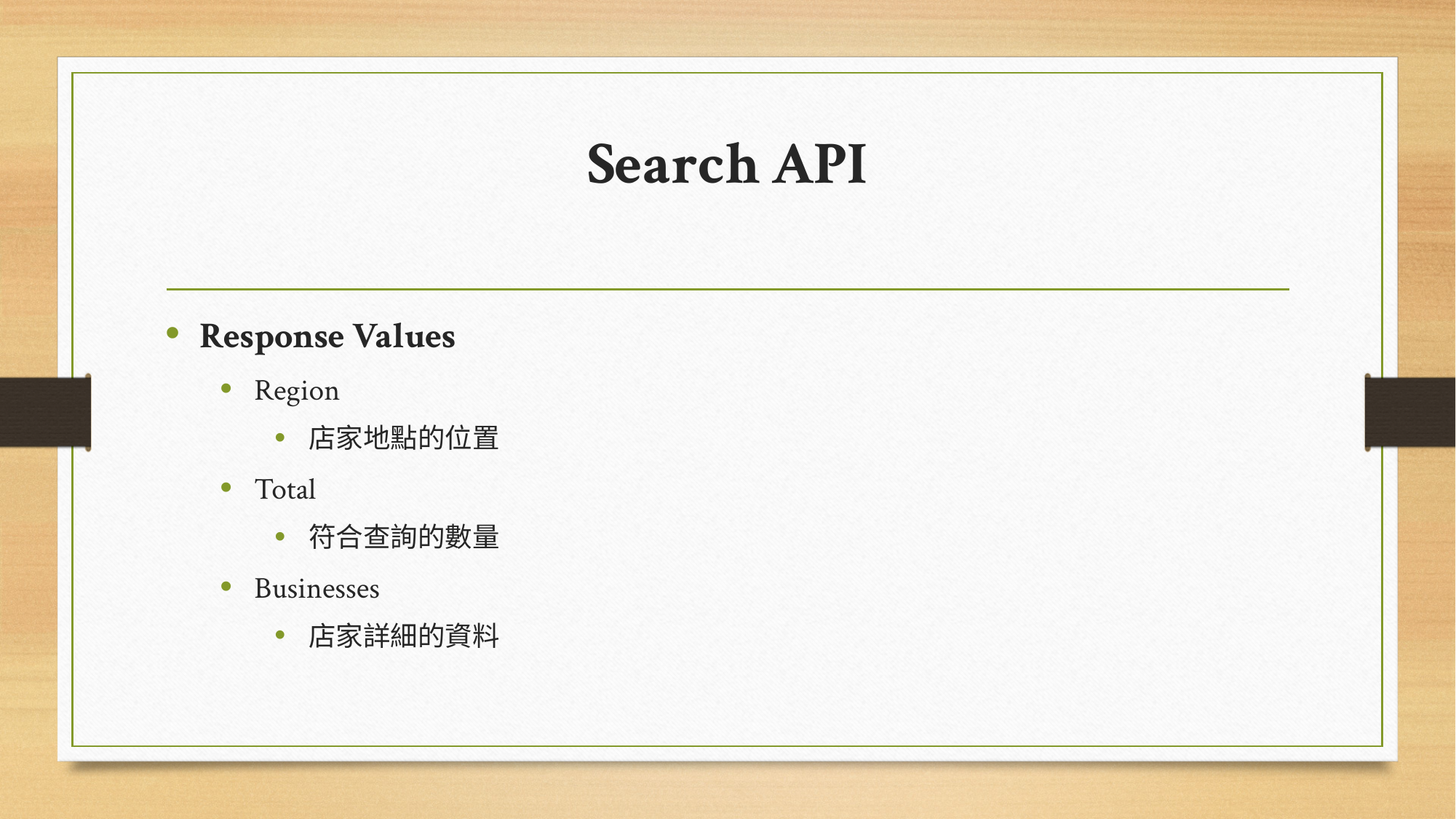

# Search API
Response Values
Region
店家地點的位置
Total
符合查詢的數量
Businesses
店家詳細的資料